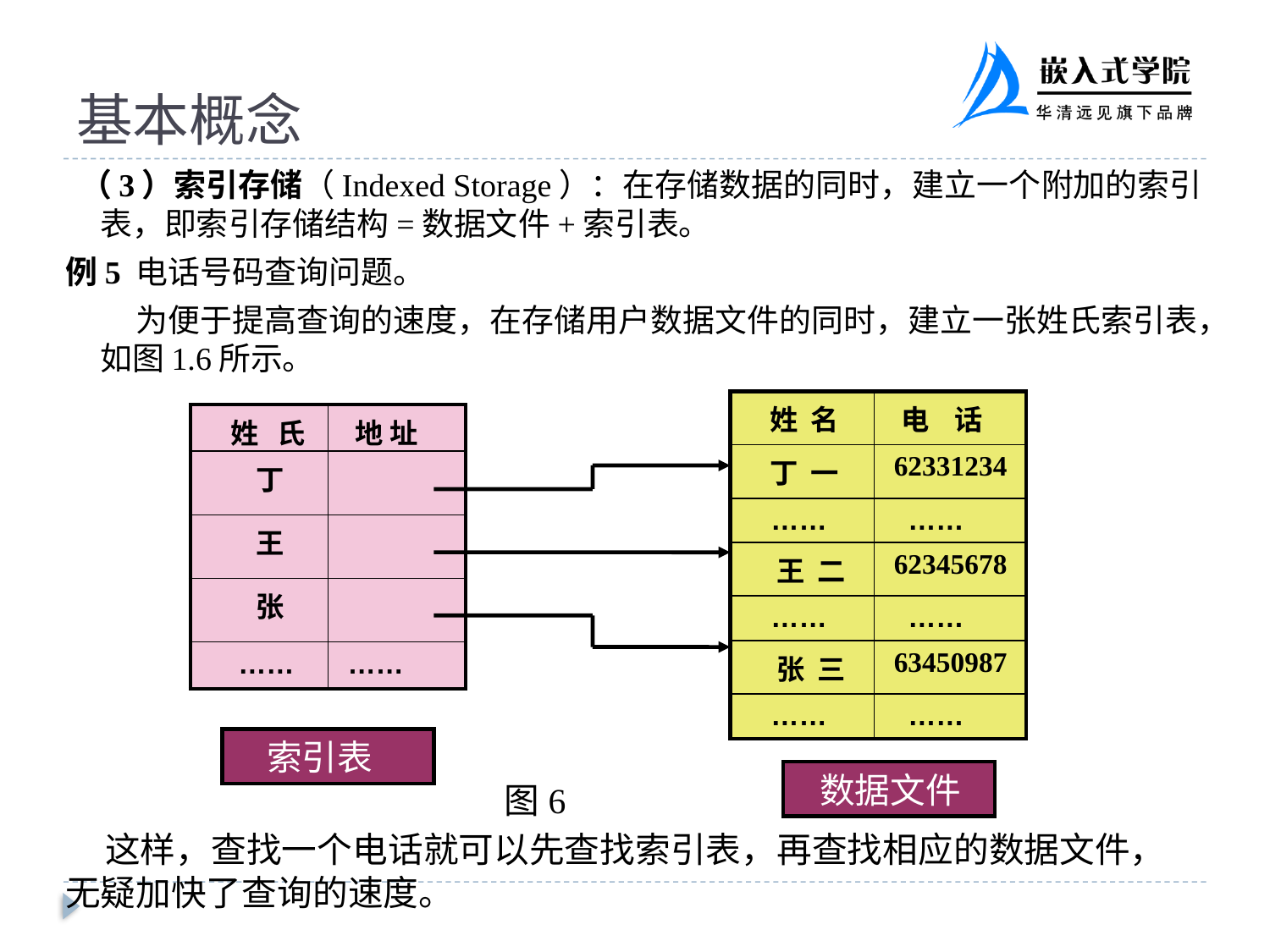

# 基本概念
 （3）索引存储（Indexed Storage）：在存储数据的同时，建立一个附加的索引表，即索引存储结构=数据文件+索引表。
例5 电话号码查询问题。
	    为便于提高查询的速度，在存储用户数据文件的同时，建立一张姓氏索引表，如图1.6所示。

| 姓 名 | 电 话 |
| --- | --- |
| 丁 一 | 62331234 |
| …… | …… |
| 王 二 | 62345678 |
| …… | …… |
| 张 三 | 63450987 |
| …… | …… |
| 姓 氏 | 地 址 |
| --- | --- |
| 丁 |  |
| 王 |  |
| 张 |  |
| …… | …… |

   索引表
  数据文件
                                                       图6
    这样，查找一个电话就可以先查找索引表，再查找相应的数据文件，无疑加快了查询的速度。
19